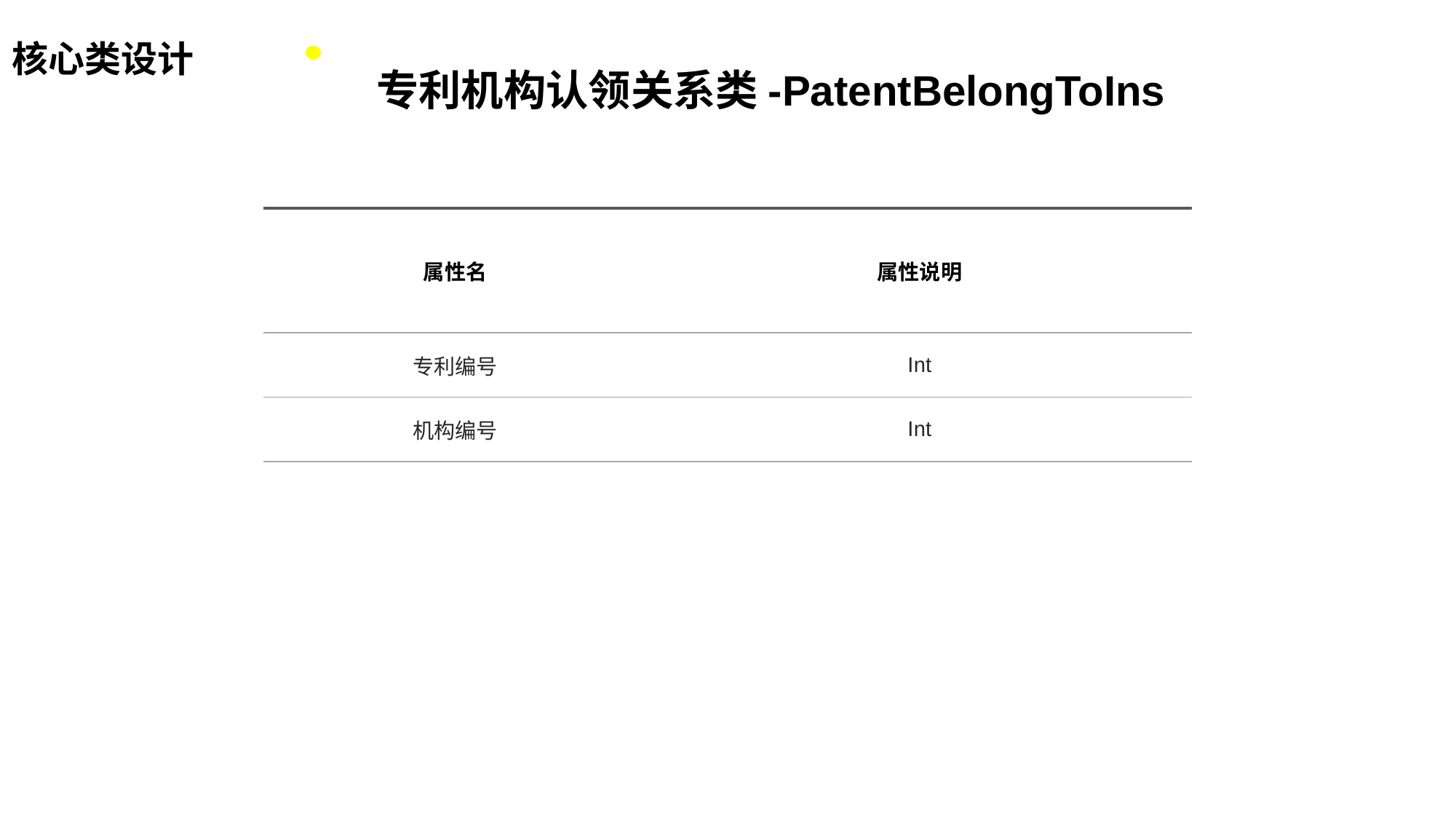

核心类设计

专利机构认领关系类-PatentBelongToIns
| 属性名 | 属性说明 |
| --- | --- |
| 专利编号 | Int |
| 机构编号 | Int |